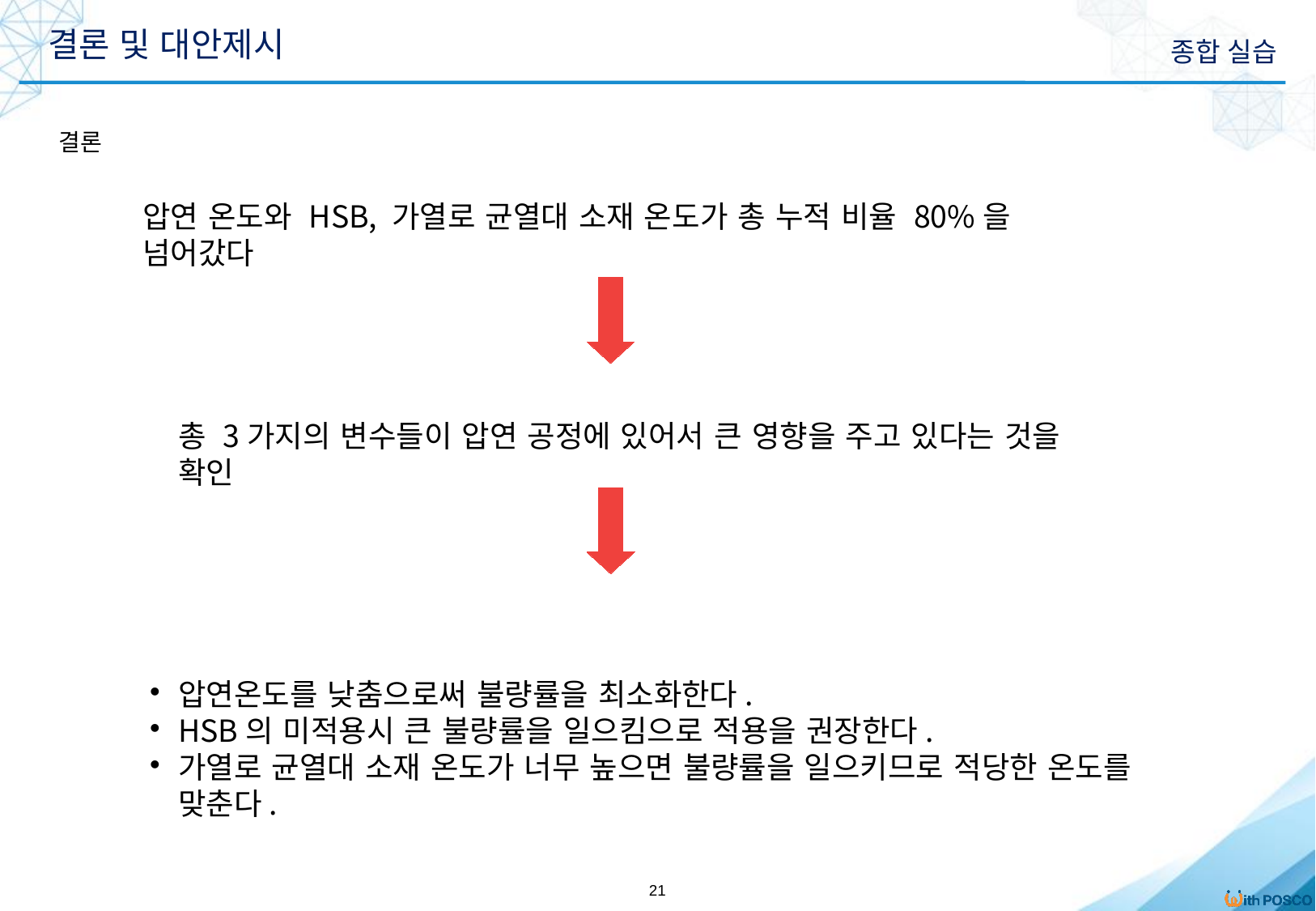

결론 및 대안제시
종합 실습
결론

압연 온도와 HSB, 가열로 균열대 소재 온도가 총 누적 비율 80%을 넘어갔다

총 3가지의 변수들이 압연 공정에 있어서 큰 영향을 주고 있다는 것을 확인

압연온도를 낮춤으로써 불량률을 최소화한다.
HSB의 미적용시 큰 불량률을 일으킴으로 적용을 권장한다.
가열로 균열대 소재 온도가 너무 높으면 불량률을 일으키므로 적당한 온도를 맞춘다.